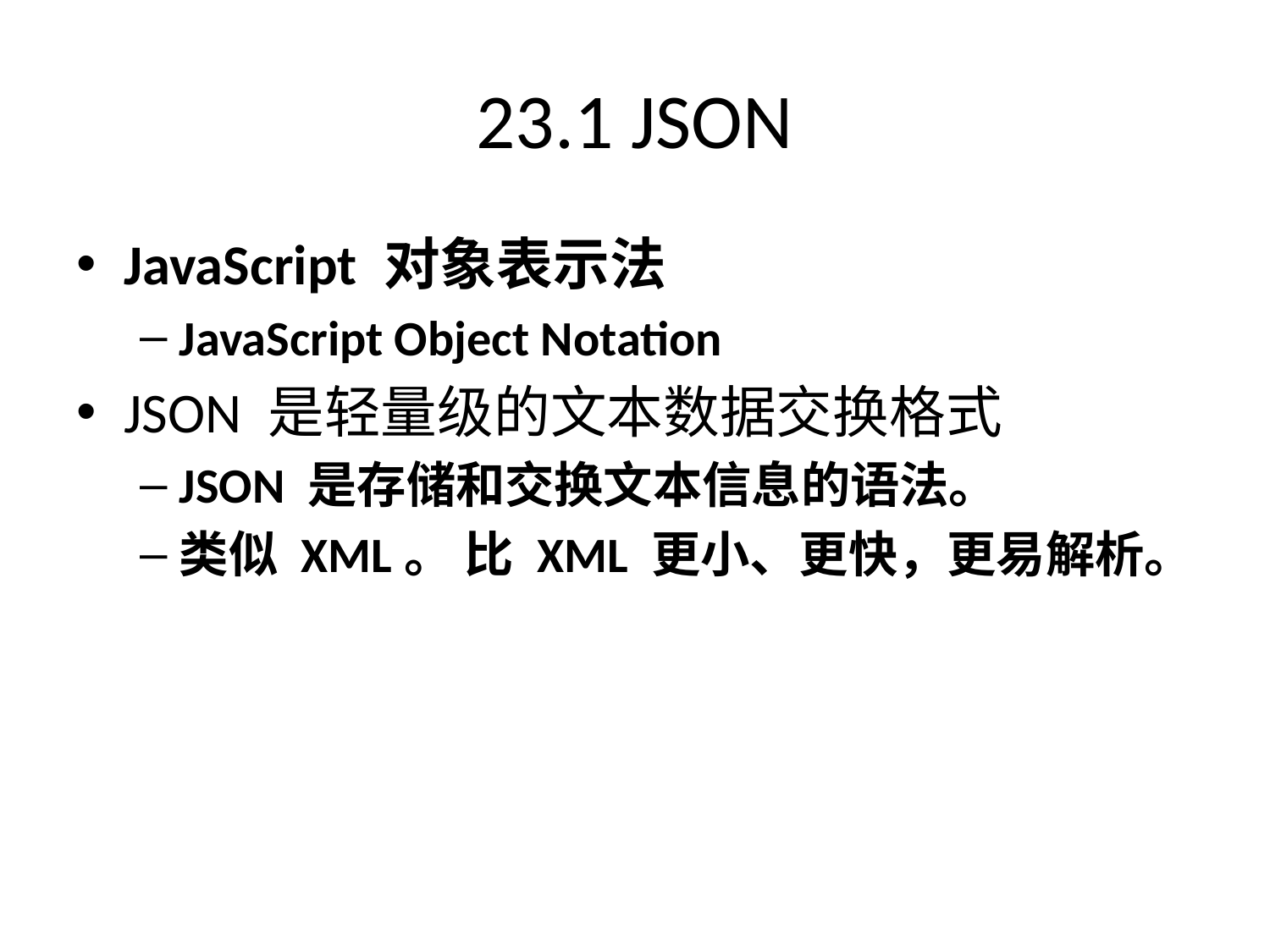

# 23.1 JSON
JavaScript 对象表示法
JavaScript Object Notation
JSON 是轻量级的文本数据交换格式
JSON 是存储和交换文本信息的语法。
类似 XML。 比 XML 更小、更快，更易解析。